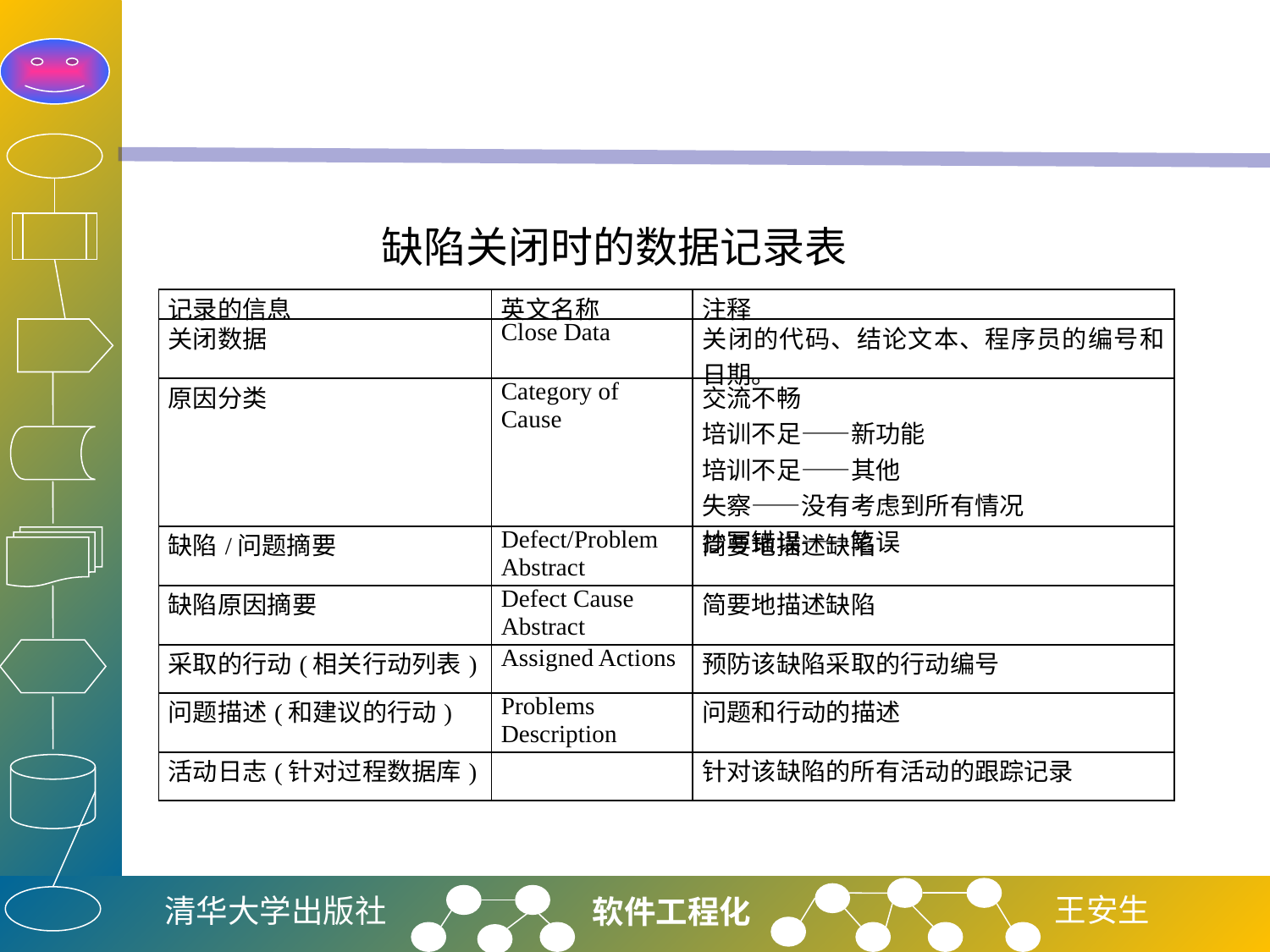

#
缺陷关闭时的数据记录表
| 记录的信息 | 英文名称 | 注释 |
| --- | --- | --- |
| 关闭数据 | Close Data | 关闭的代码、结论文本、程序员的编号和日期。 |
| 原因分类 | Category of Cause | 交流不畅 培训不足——新功能 培训不足——其他 失察——没有考虑到所有情况 抄写错误——笔误 |
| 缺陷/问题摘要 | Defect/Problem Abstract | 简要地描述缺陷 |
| 缺陷原因摘要 | Defect Cause Abstract | 简要地描述缺陷 |
| 采取的行动(相关行动列表) | Assigned Actions | 预防该缺陷采取的行动编号 |
| 问题描述(和建议的行动) | Problems Description | 问题和行动的描述 |
| 活动日志(针对过程数据库) |  | 针对该缺陷的所有活动的跟踪记录 |